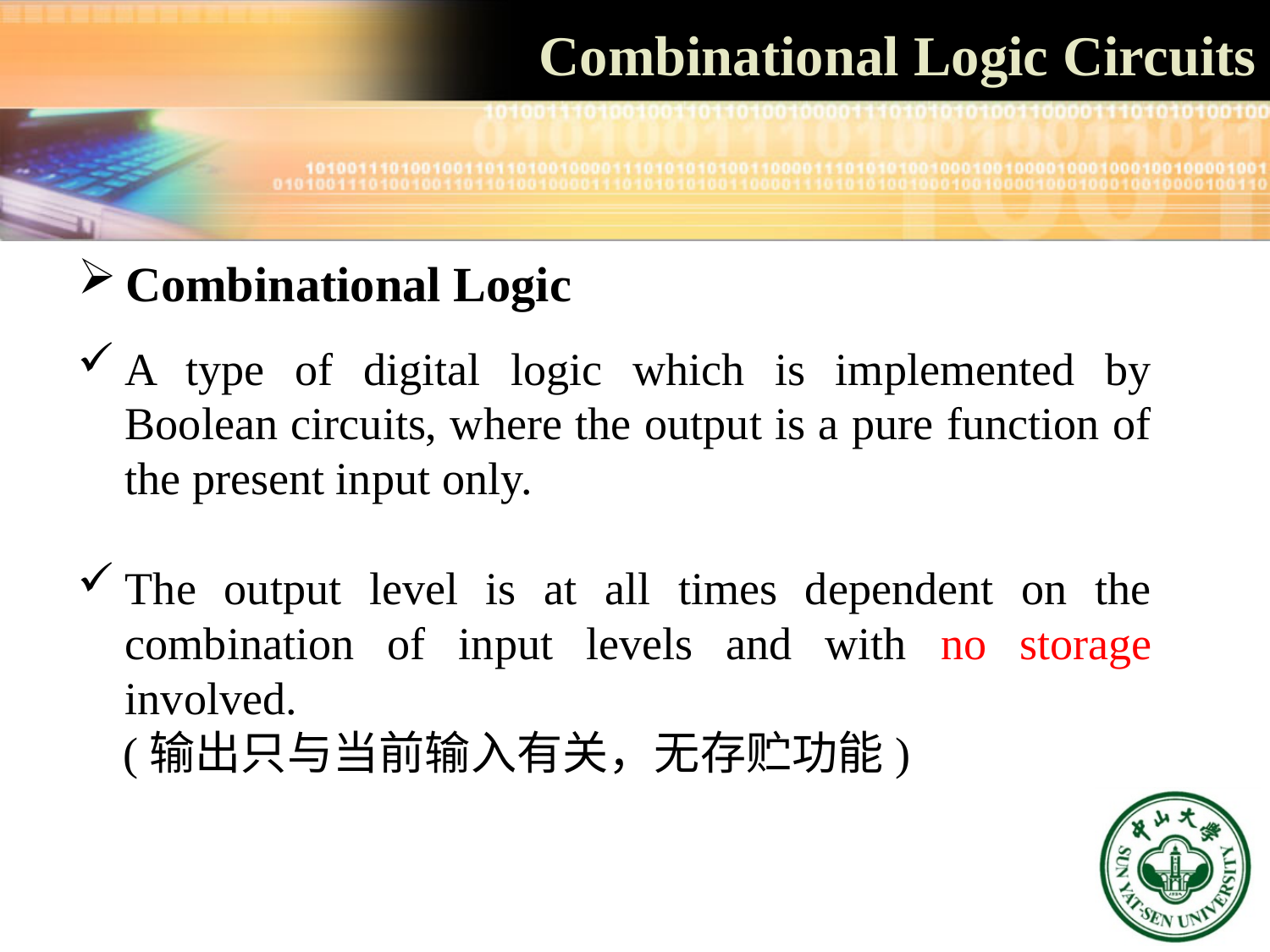

# Combinational Logic Circuits
Combinational Logic
A type of digital logic which is implemented by Boolean circuits, where the output is a pure function of the present input only.

The output level is at all times dependent on the combination of input levels and with no storage involved.
    (输出只与当前输入有关，无存贮功能)